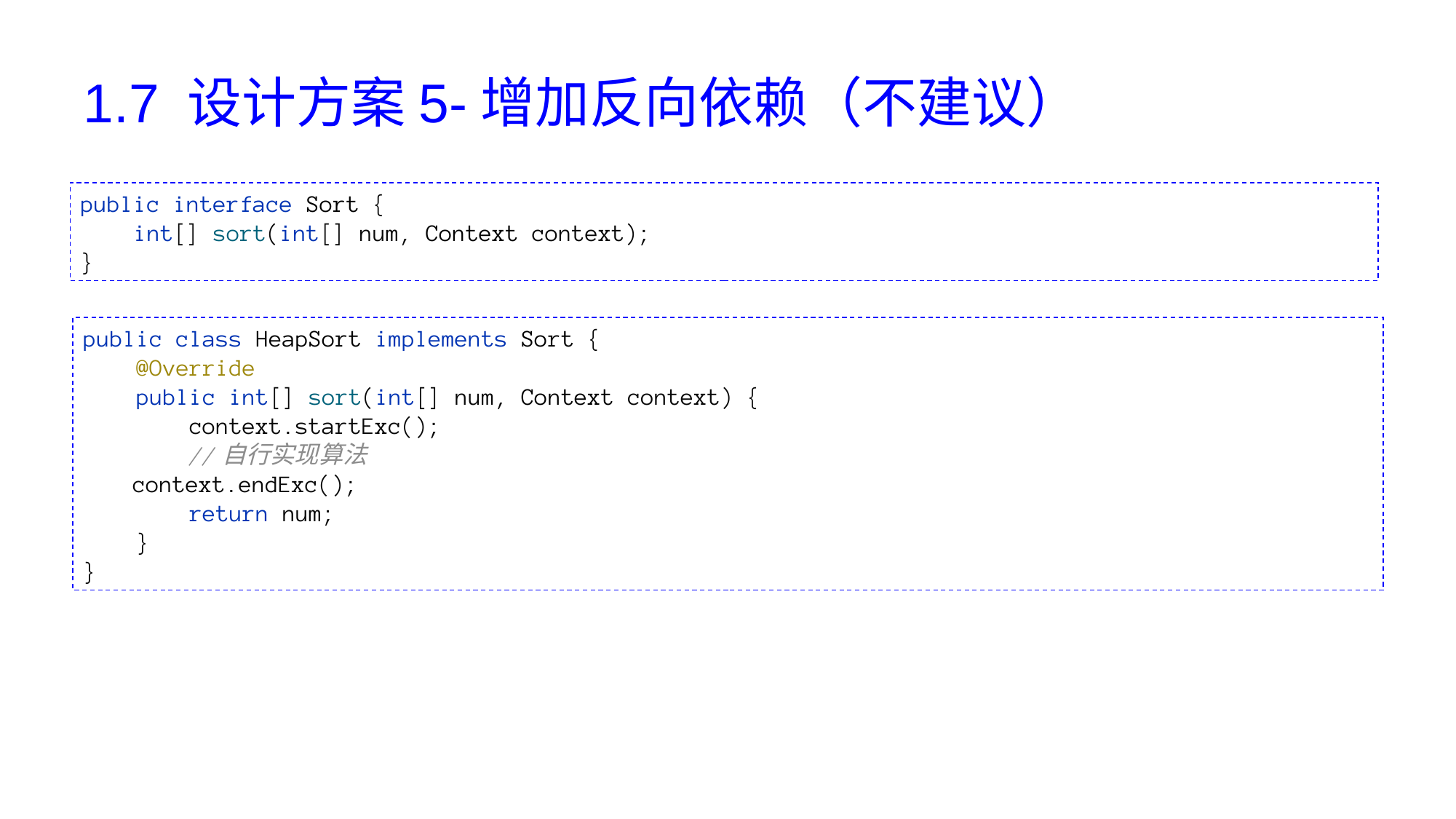

# 1.7 设计方案5-增加反向依赖（不建议）
public interface Sort {
    int[] sort(int[] num, Context context);
}
public class HeapSort implements Sort {
    @Override
    public int[] sort(int[] num, Context context) {
        context.startExc();
        //自行实现算法
        context.endExc();
        return num;
    }
}
19